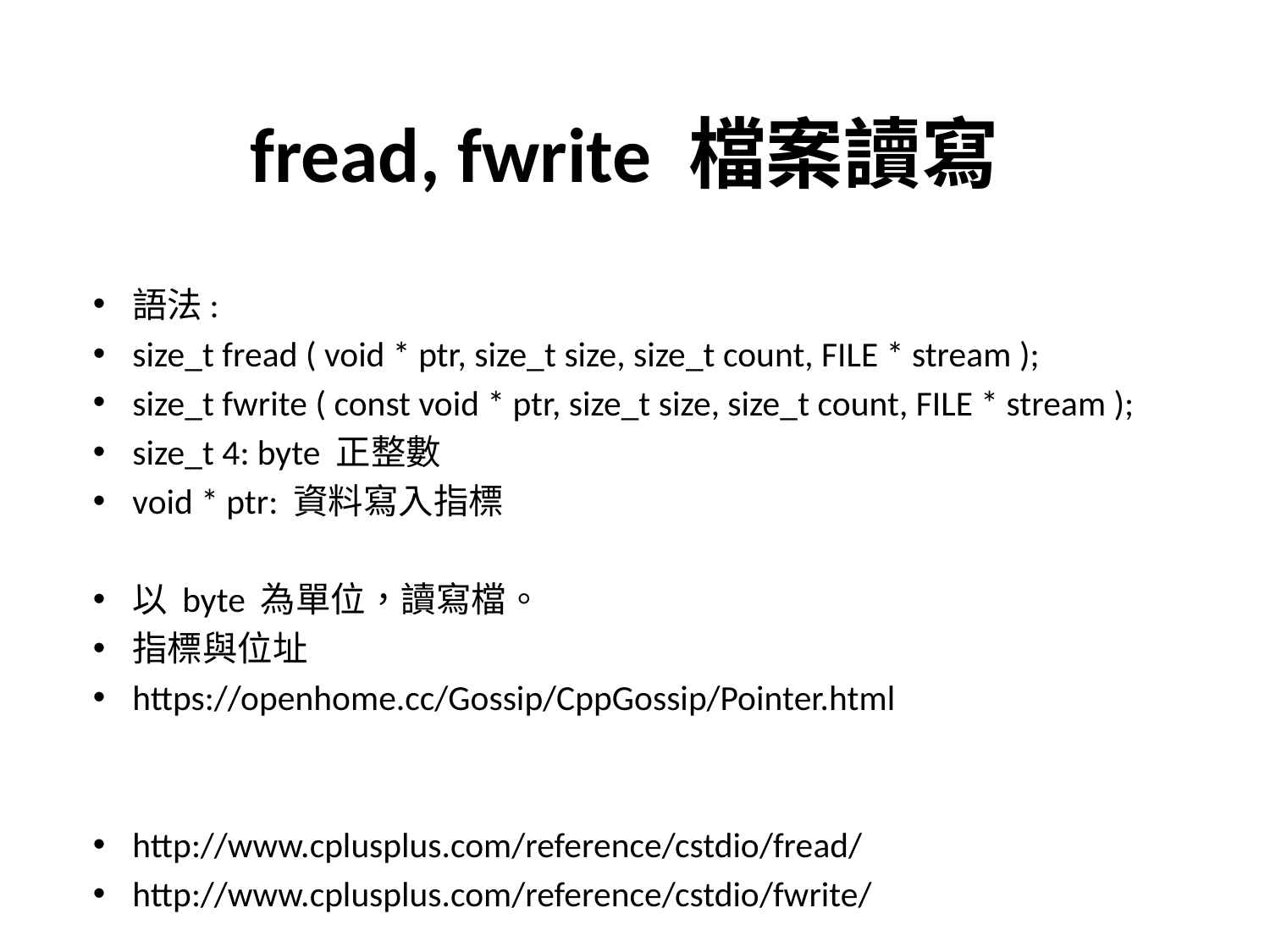

fread, fwrite 檔案讀寫
語法:
size_t fread ( void * ptr, size_t size, size_t count, FILE * stream );
size_t fwrite ( const void * ptr, size_t size, size_t count, FILE * stream );
size_t 4: byte 正整數
void * ptr: 資料寫入指標

以 byte 為單位，讀寫檔。
指標與位址
https://openhome.cc/Gossip/CppGossip/Pointer.html

http://www.cplusplus.com/reference/cstdio/fread/
http://www.cplusplus.com/reference/cstdio/fwrite/